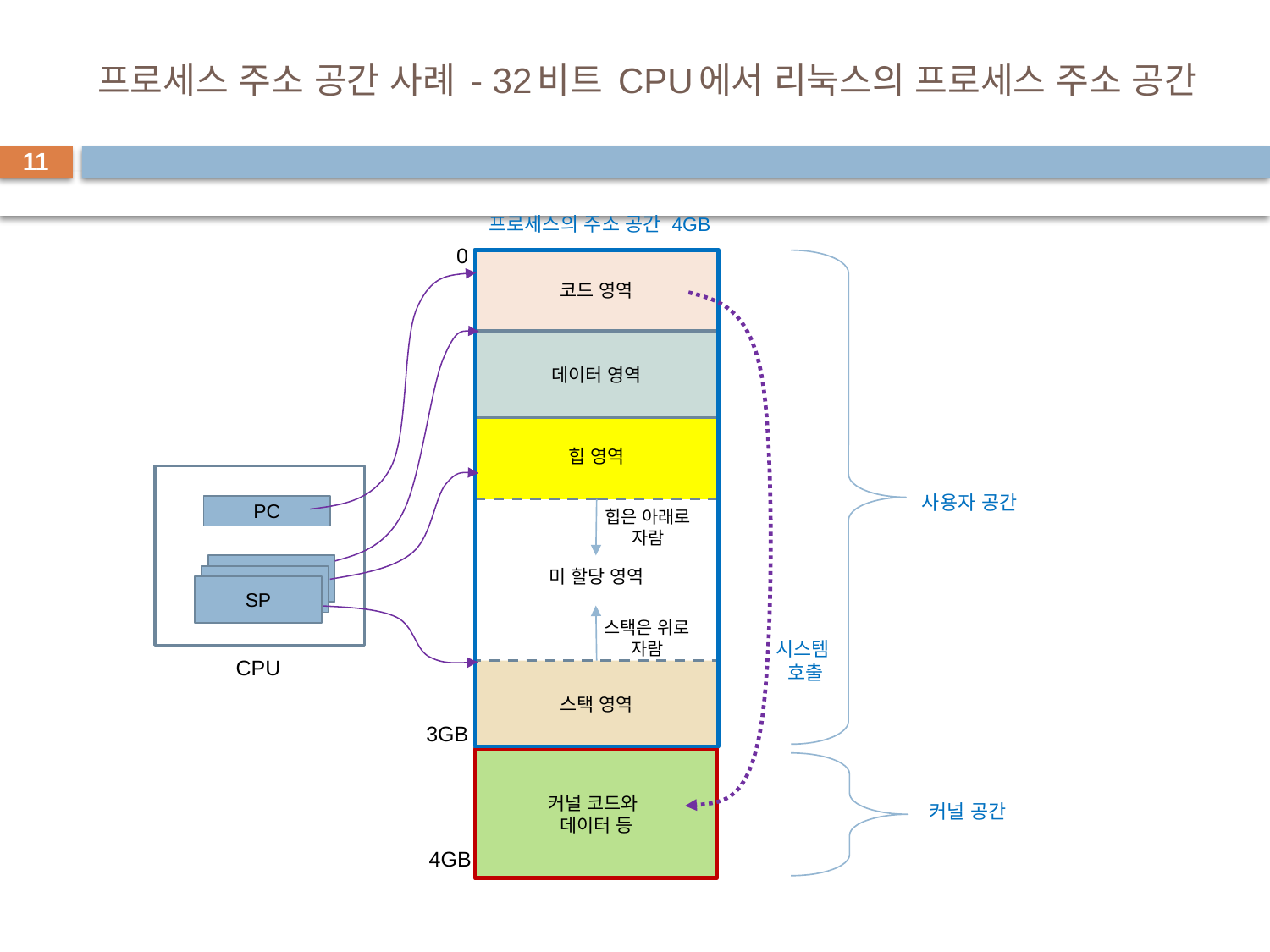

# 프로세스 주소 공간 사례 - 32비트 CPU에서 리눅스의 프로세스 주소 공간
11
프로세스의 주소 공간 4GB
0
코드 영역

미 할당 영역

데이터 영역
힙 영역

사용자 공간
PC
힙은 아래로
자람

SP

스택은 위로
자람
시스템
호출
CPU
스택 영역
3GB
커널 코드와
데이터 등

커널 공간
4GB